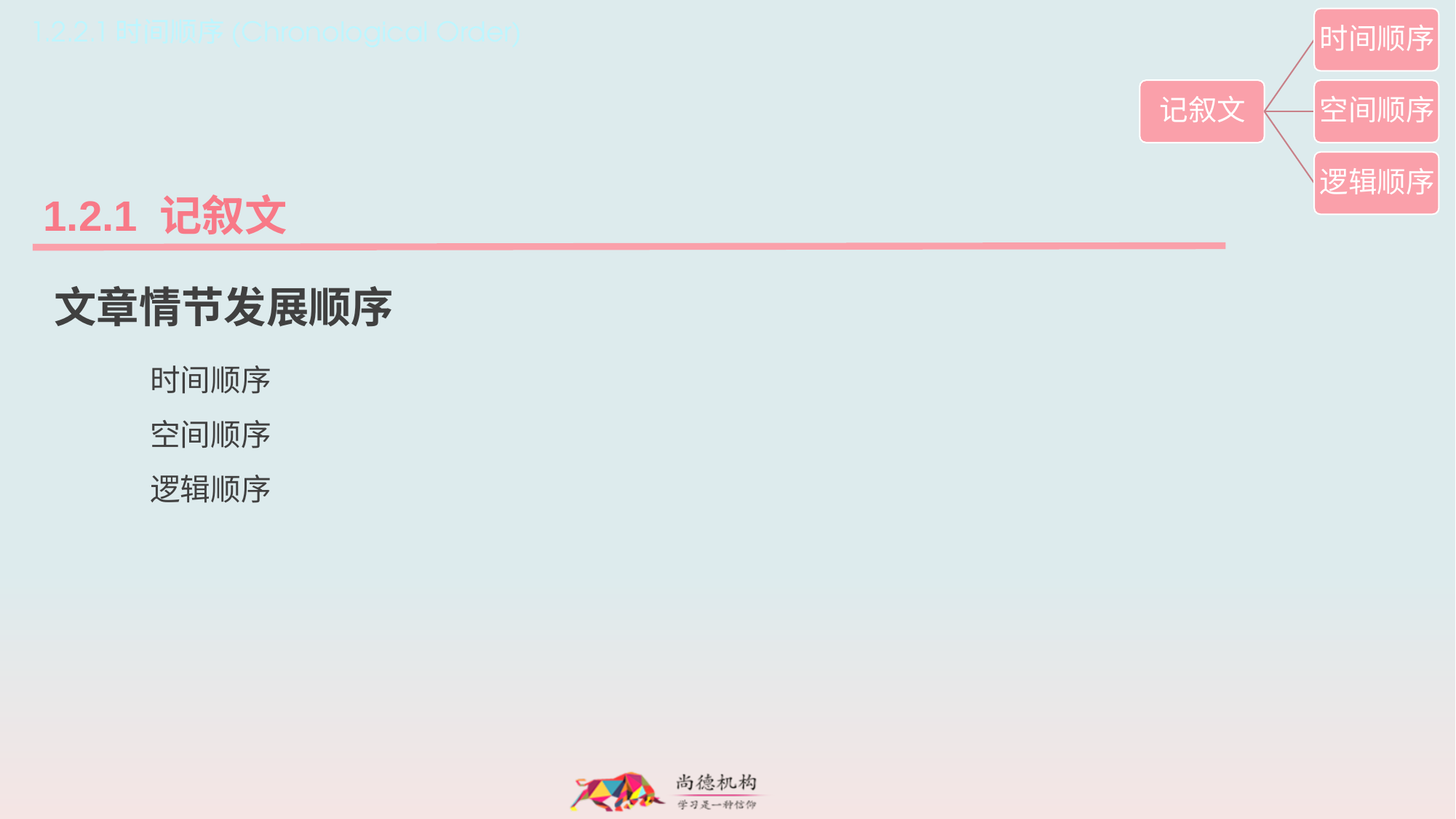

记叙文

时间顺序

空间顺序

逻辑顺序
1.2.2.1时间顺序(Chronological Order)
1.2.1 记叙文
文章情节发展顺序
时间顺序
空间顺序
逻辑顺序